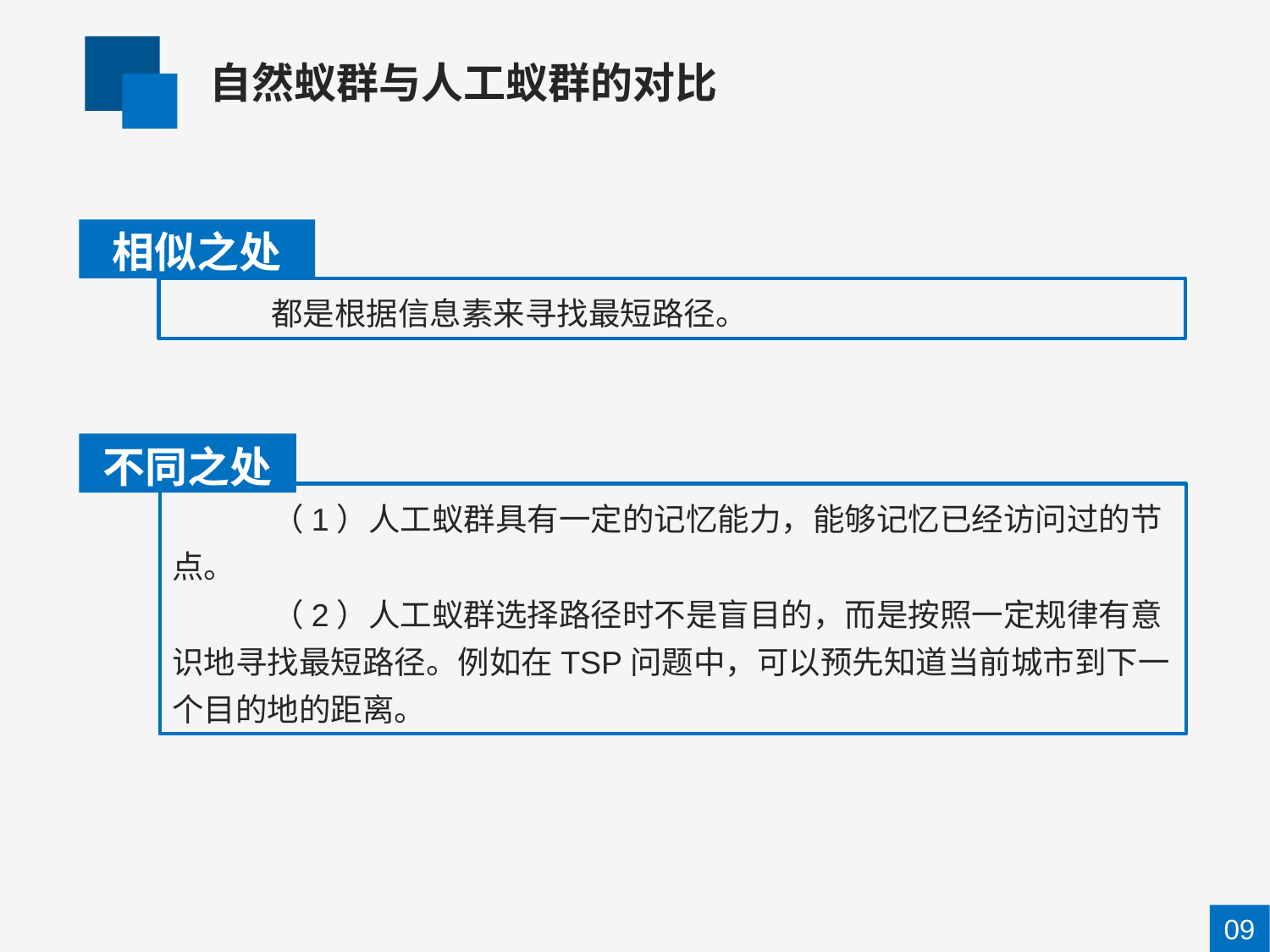

自然蚁群与人工蚁群的对比
相似之处
都是根据信息素来寻找最短路径。
不同之处
（1）人工蚁群具有一定的记忆能力，能够记忆已经访问过的节点。
（2）人工蚁群选择路径时不是盲目的，而是按照一定规律有意识地寻找最短路径。例如在TSP问题中，可以预先知道当前城市到下一个目的地的距离。
09